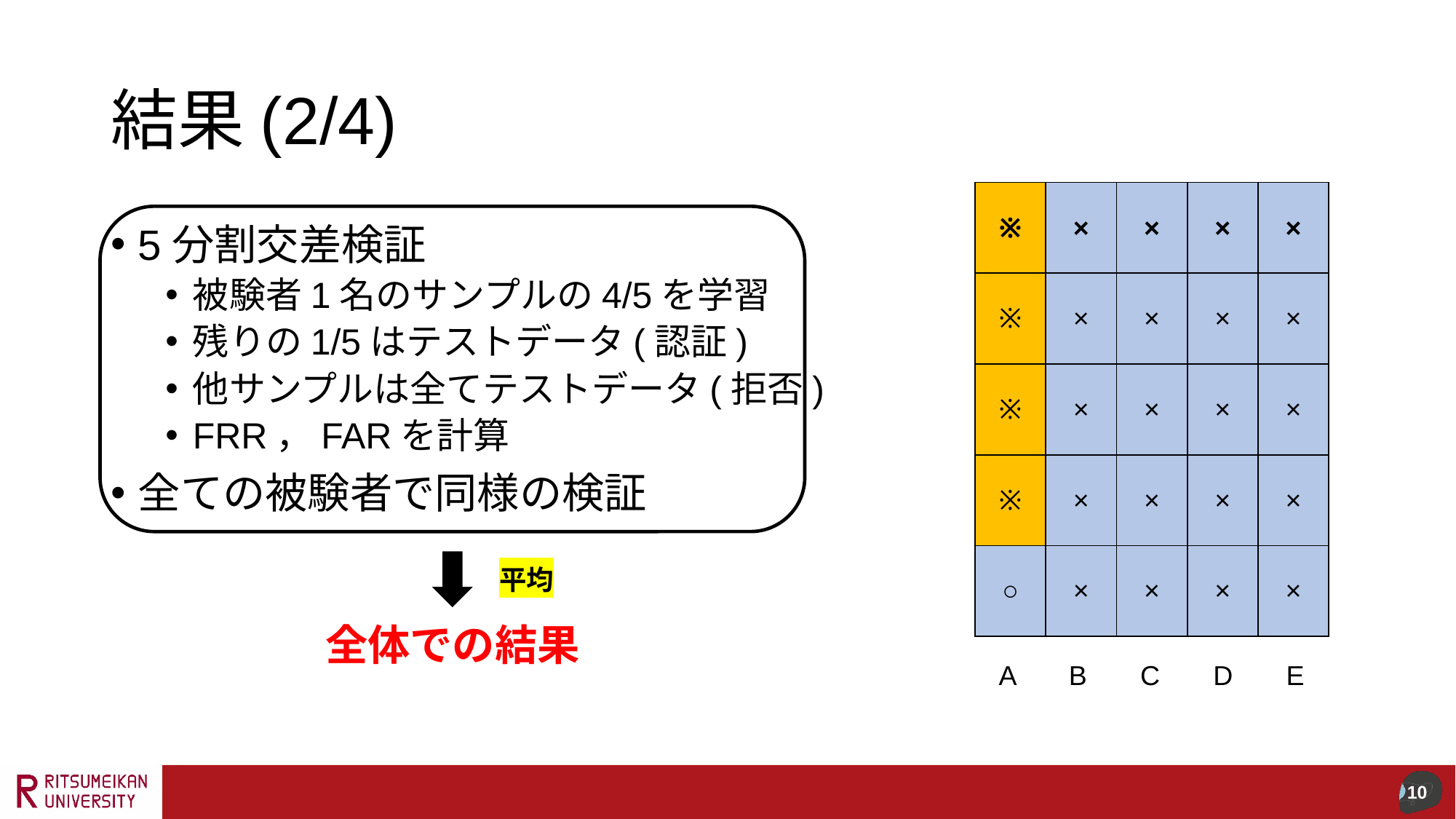

# 結果(2/4)
| ※ | × | × | × | × |
| --- | --- | --- | --- | --- |
| ※ | × | × | × | × |
| ※ | × | × | × | × |
| ※ | × | × | × | × |
| ○ | × | × | × | × |

5分割交差検証
被験者1名のサンプルの4/5を学習
残りの1/5はテストデータ(認証)
他サンプルは全てテストデータ(拒否)
FRR，FARを計算
全ての被験者で同様の検証
平均

全体での結果
A       B       C       D       E
10